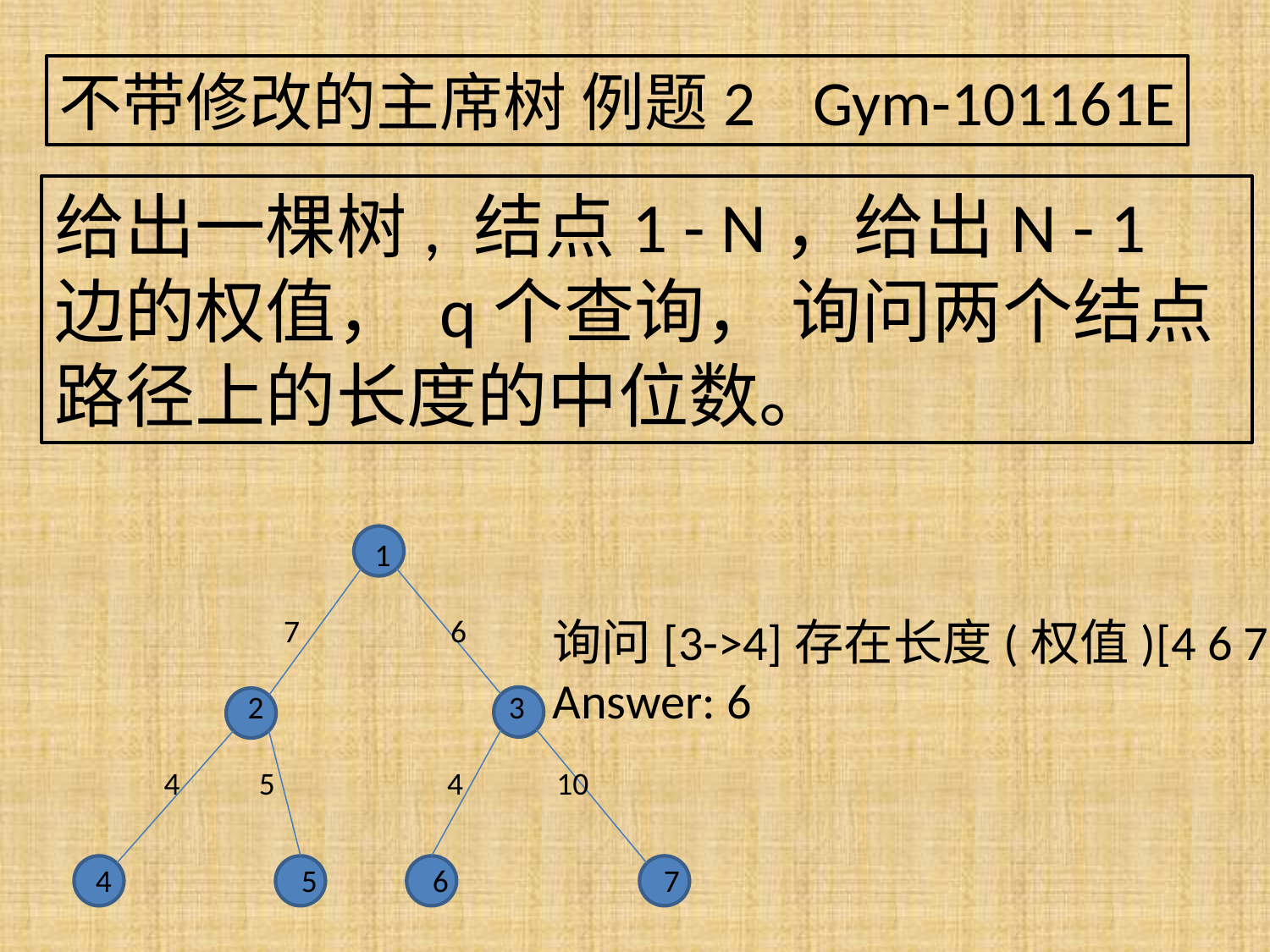

不带修改的主席树 例题2    Gym-101161E
给出一棵树, 结点1 - N，给出N - 1 边的权值， q个查询， 询问两个结点路径上的长度的中位数。

		         1

	              7                     6

	         2		          3

               4           5                        4             10

询问[3->4]存在长度(权值)[4 6 7]
Answer: 6

4	           5                6                              7